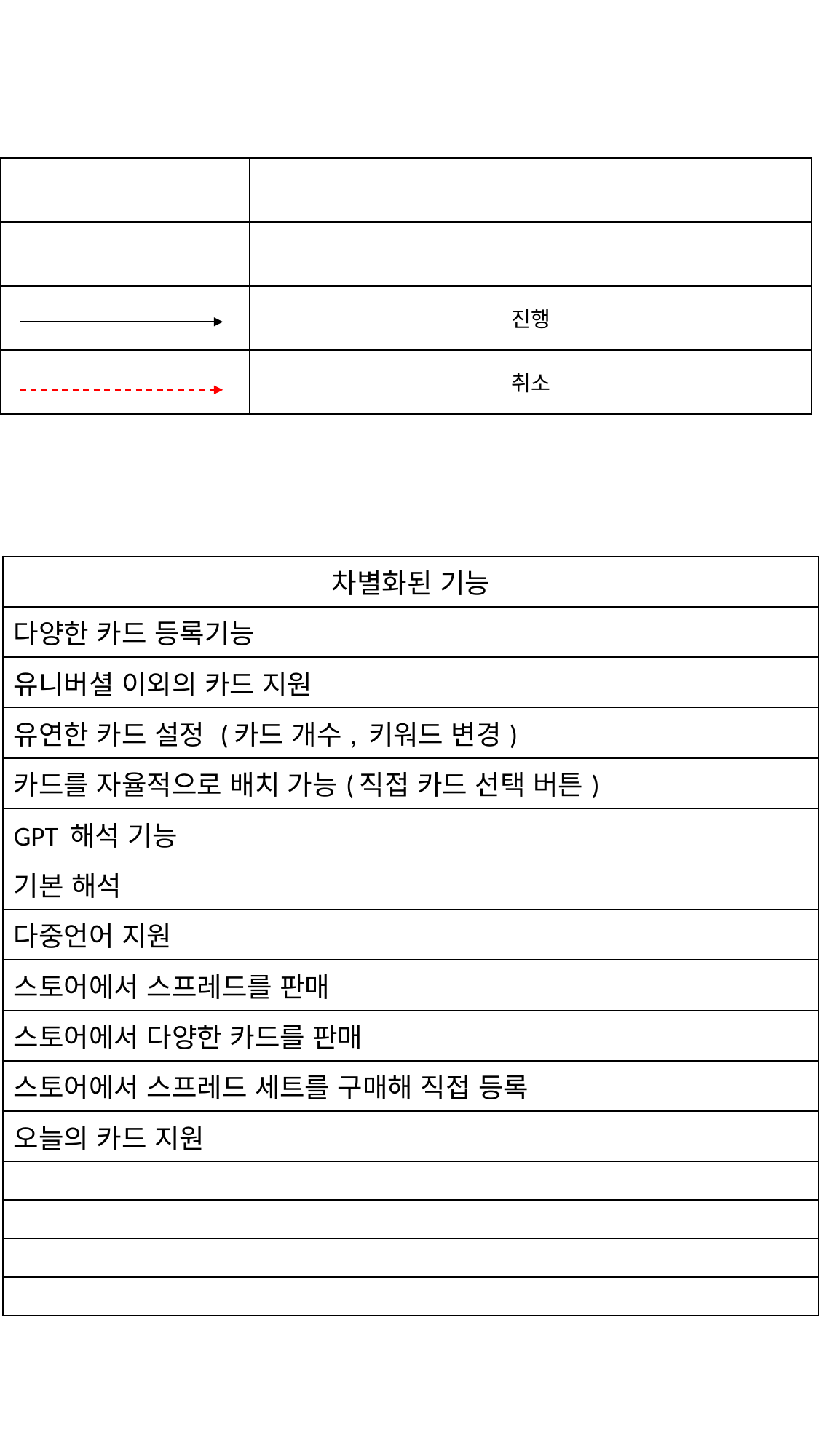

|  |  |
| --- | --- |
|  |  |
|  | 진행 |
|  | 취소 |
| 차별화된 기능 |
| --- |
| 다양한 카드 등록기능 |
| 유니버셜 이외의 카드 지원 |
| 유연한 카드 설정 (카드 개수, 키워드 변경) |
| 카드를 자율적으로 배치 가능(직접 카드 선택 버튼) |
| GPT 해석 기능 |
| 기본 해석 |
| 다중언어 지원 |
| 스토어에서 스프레드를 판매 |
| 스토어에서 다양한 카드를 판매 |
| 스토어에서 스프레드 세트를 구매해 직접 등록 |
| 오늘의 카드 지원 |
|  |
|  |
|  |
|  |